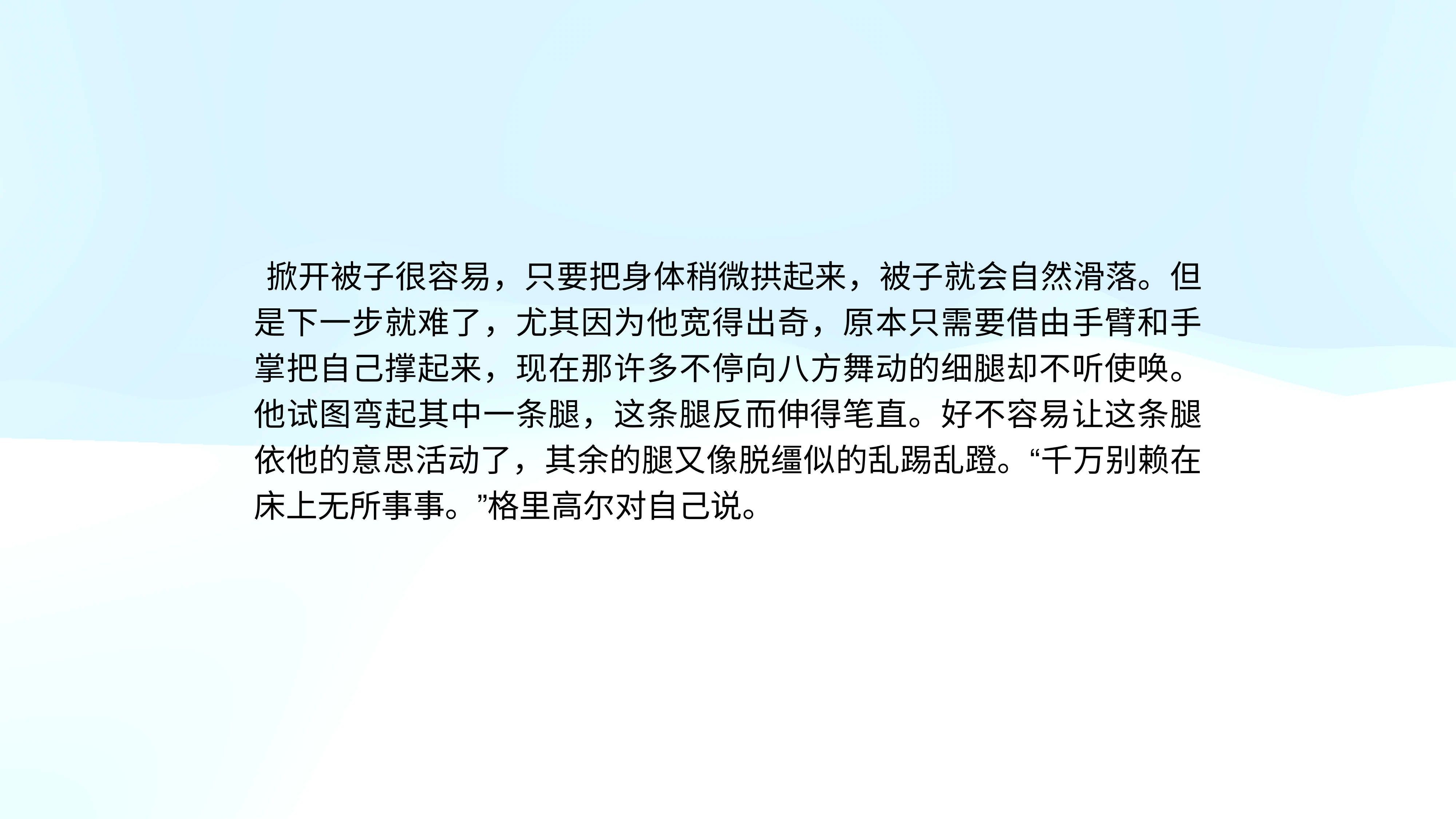

掀开被子很容易，只要把身体稍微拱起来，被子就会自然滑落。但是下一步就难了，尤其因为他宽得出奇，原本只需要借由手臂和手掌把自己撑起来，现在那许多不停向八方舞动的细腿却不听使唤。他试图弯起其中一条腿，这条腿反而伸得笔直。好不容易让这条腿依他的意思活动了，其余的腿又像脱缰似的乱踢乱蹬。“千万别赖在床上无所事事。”格里高尔对自己说。